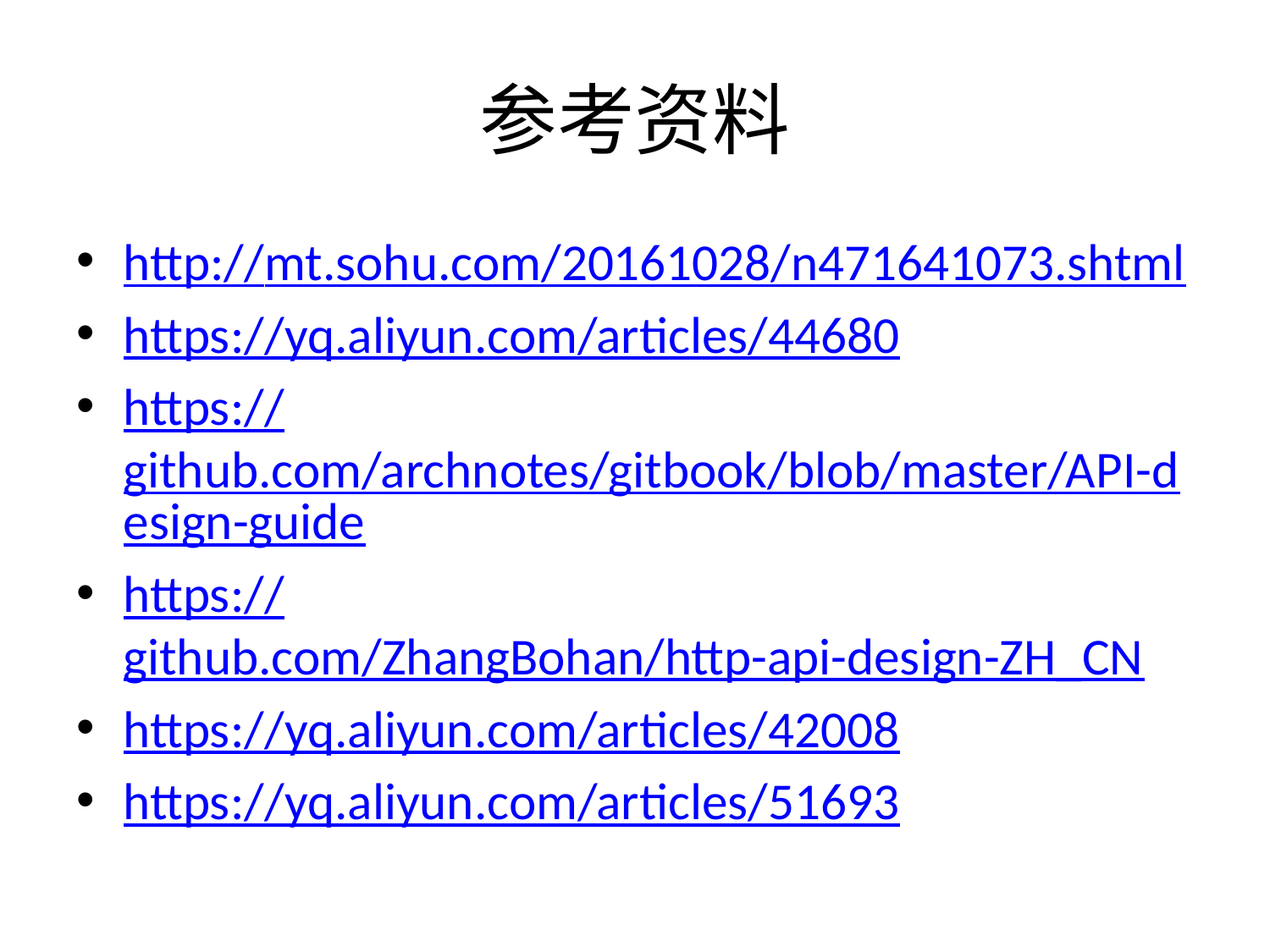

# 参考资料
http://mt.sohu.com/20161028/n471641073.shtml
https://yq.aliyun.com/articles/44680
https://github.com/archnotes/gitbook/blob/master/API-design-guide
https://github.com/ZhangBohan/http-api-design-ZH_CN
https://yq.aliyun.com/articles/42008
https://yq.aliyun.com/articles/51693